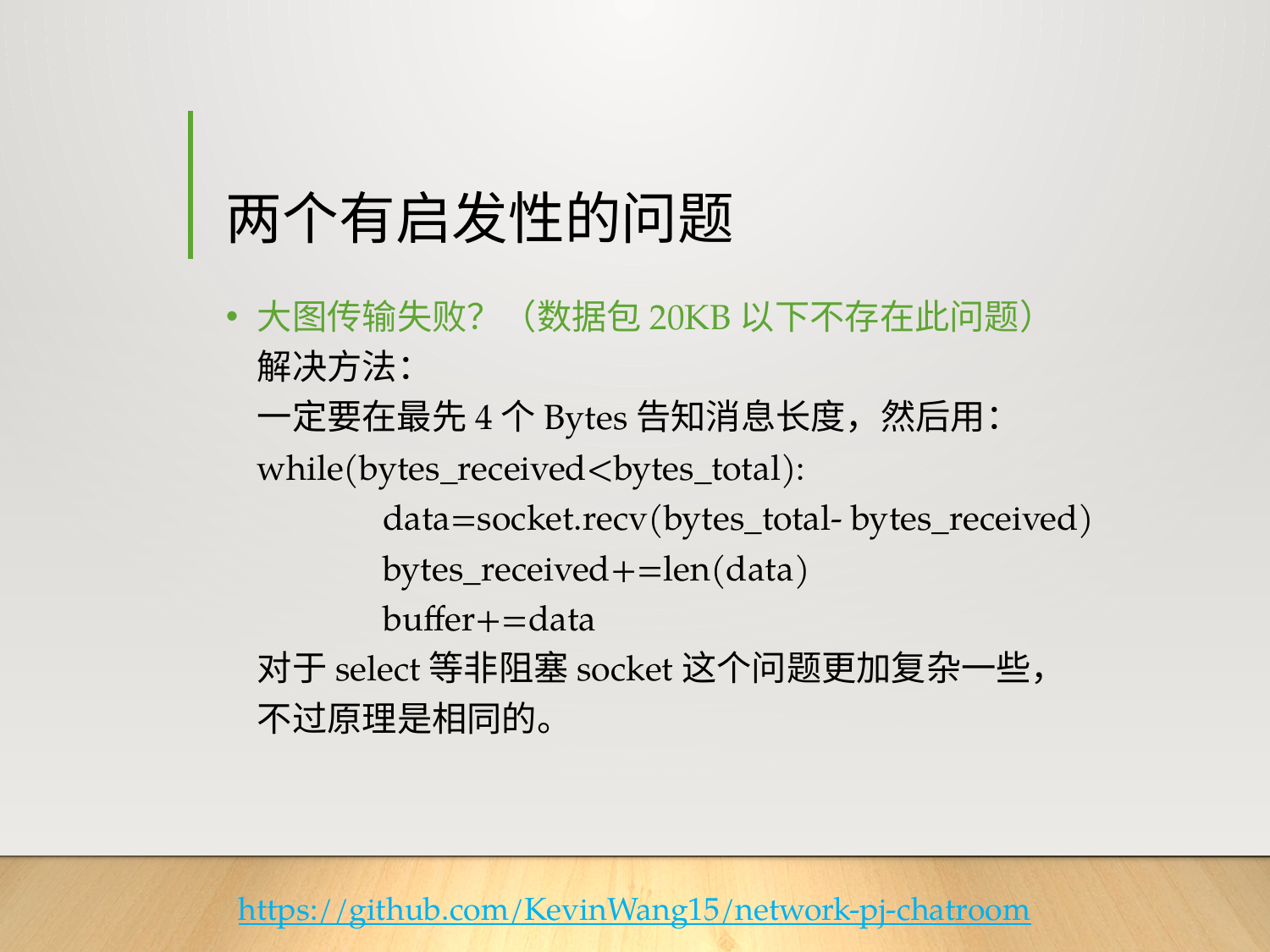

# 两个有启发性的问题
大图传输失败？（数据包20KB以下不存在此问题）
解决方法：
一定要在最先4个Bytes告知消息长度，然后用：
while(bytes_received<bytes_total):
	data=socket.recv(bytes_total- bytes_received)
	bytes_received+=len(data)
	buffer+=data
对于select等非阻塞socket这个问题更加复杂一些，不过原理是相同的。
https://github.com/KevinWang15/network-pj-chatroom